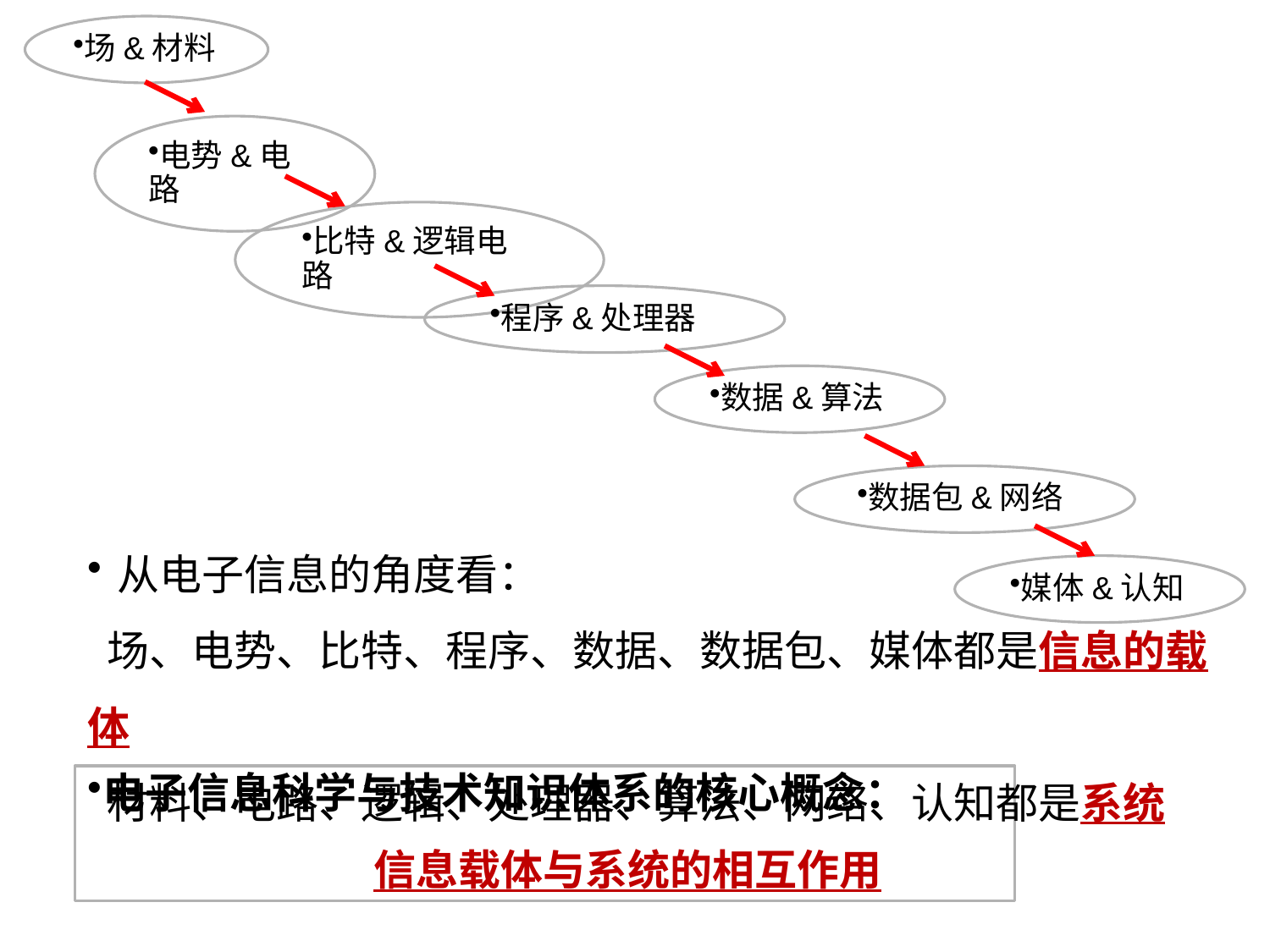

场&材料
电势&电路
比特&逻辑电路
程序&处理器
数据&算法
数据包&网络
从电子信息的角度看：
 场、电势、比特、程序、数据、数据包、媒体都是信息的载体
 材料、电路、逻辑、处理器、算法、网络、认知都是系统
媒体&认知
电子信息科学与技术知识体系的核心概念：
                             信息载体与系统的相互作用
4